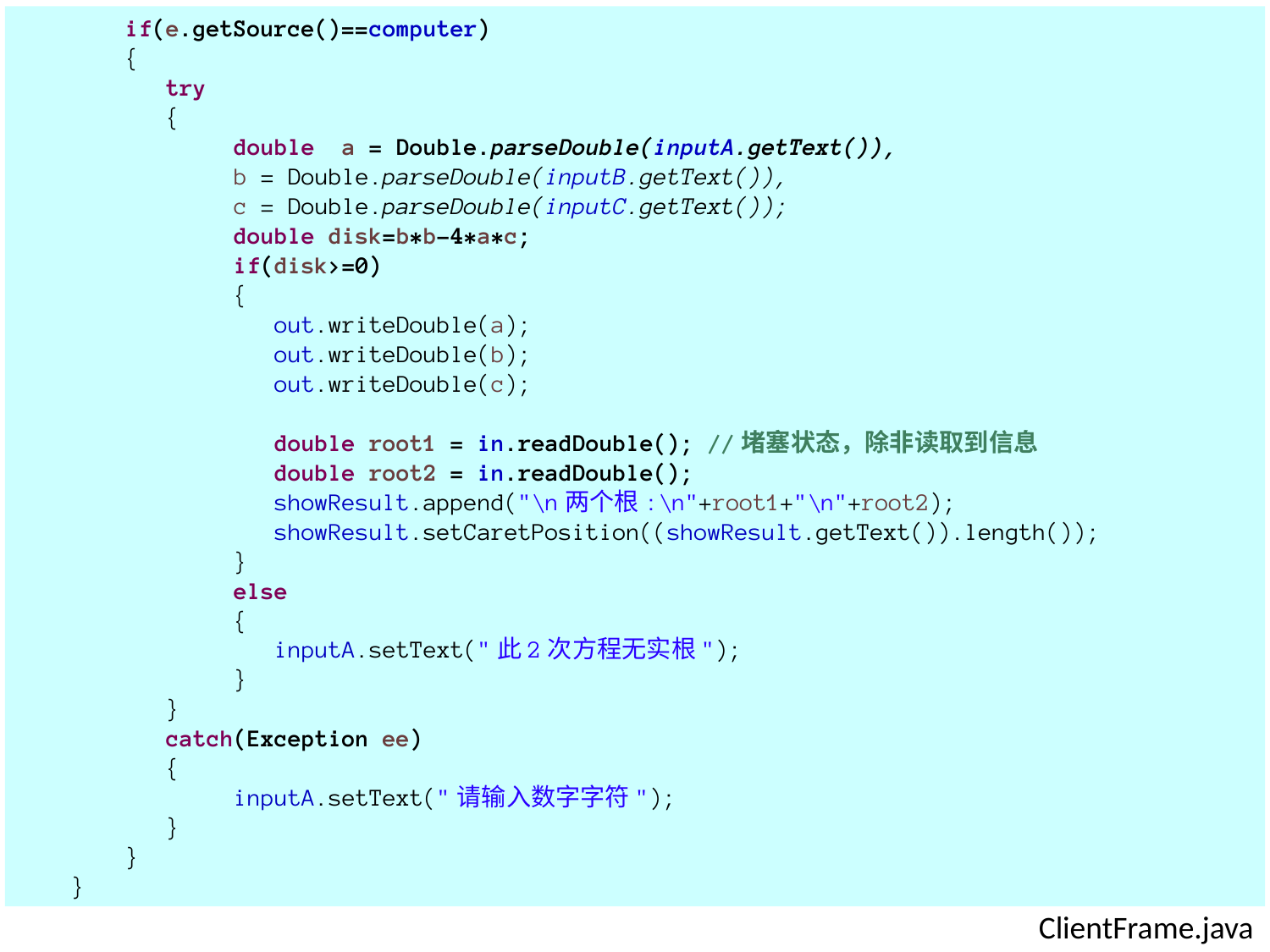

if(e.getSource()==computer)
        {
           try
           {
                double  a = Double.parseDouble(inputA.getText()),
                b = Double.parseDouble(inputB.getText()),
                c = Double.parseDouble(inputC.getText());
                double disk=b*b-4*a*c;
                if(disk>=0)
                {
                   out.writeDouble(a);
                   out.writeDouble(b);
                   out.writeDouble(c);

                   double root1 = in.readDouble(); //堵塞状态，除非读取到信息
                   double root2 = in.readDouble();
                   showResult.append("\n两个根:\n"+root1+"\n"+root2);
                   showResult.setCaretPosition((showResult.getText()).length());
                }
                else
                {
                   inputA.setText("此2次方程无实根");
                }
           }
           catch(Exception ee)
           {
                inputA.setText("请输入数字字符");
           }
        }
    }
ClientFrame.java